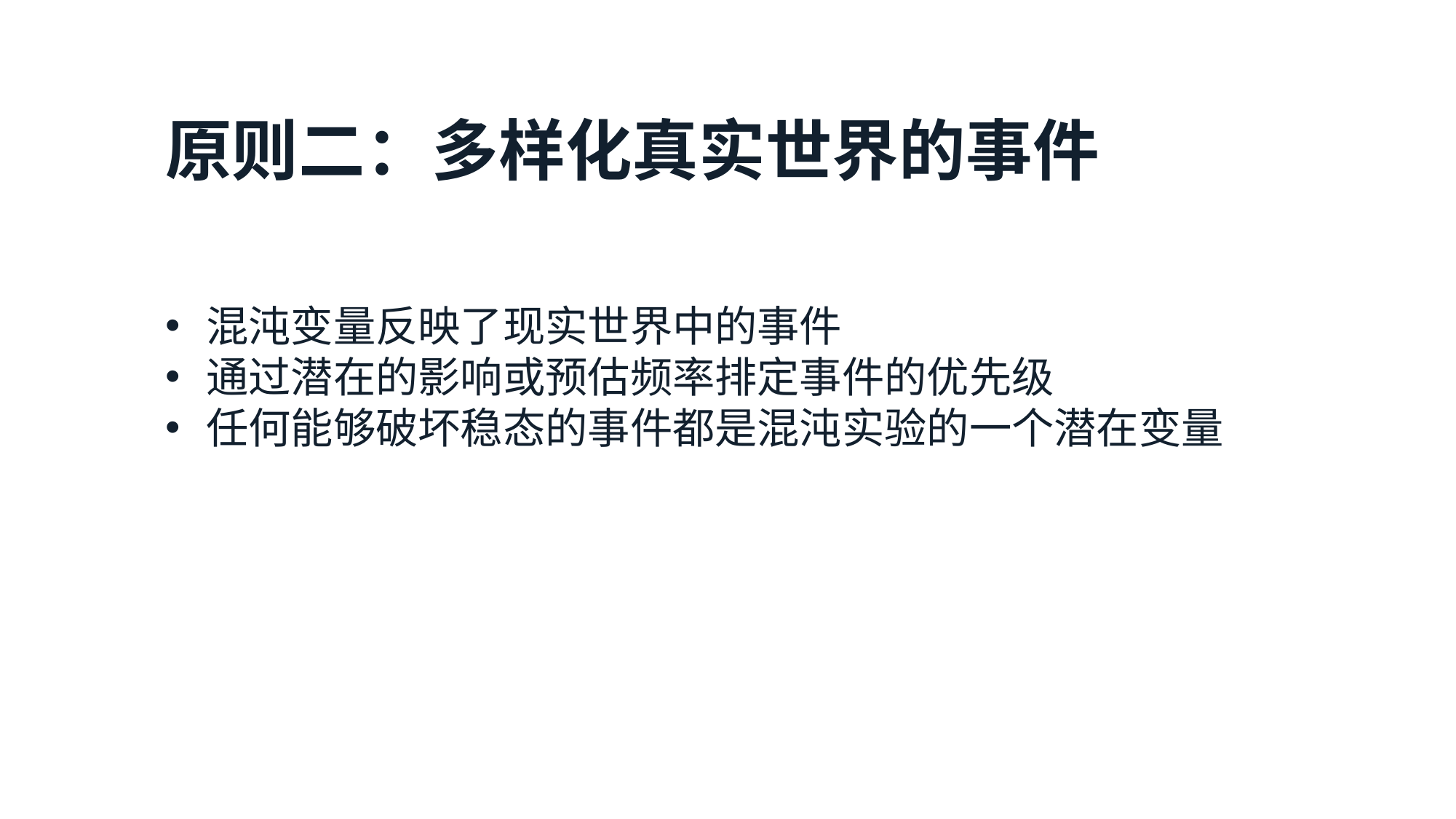

原则二：多样化真实世界的事件
混沌变量反映了现实世界中的事件
通过潜在的影响或预估频率排定事件的优先级
任何能够破坏稳态的事件都是混沌实验的一个潜在变量